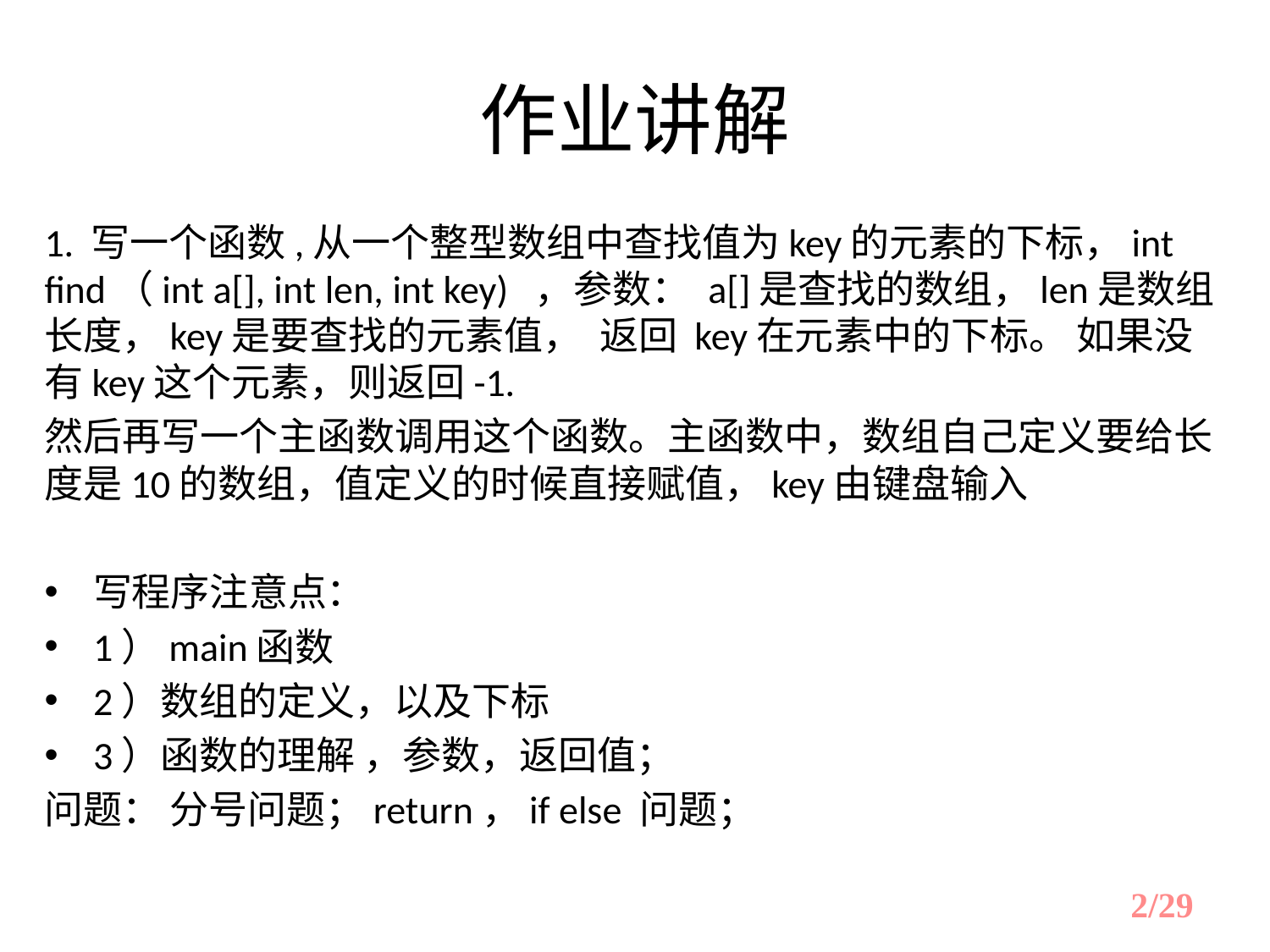

# 作业讲解
1. 写一个函数,从一个整型数组中查找值为key的元素的下标，int find（int a[], int len, int key)  ，参数： a[]是查找的数组，len是数组长度，key是要查找的元素值，  返回 key在元素中的下标。 如果没有key这个元素，则返回-1.
然后再写一个主函数调用这个函数。主函数中，数组自己定义要给长度是10的数组，值定义的时候直接赋值，key由键盘输入

写程序注意点：
1）main函数
2）数组的定义，以及下标
3）函数的理解 ，参数，返回值；
问题： 分号问题；return，if else 问题；
2/29